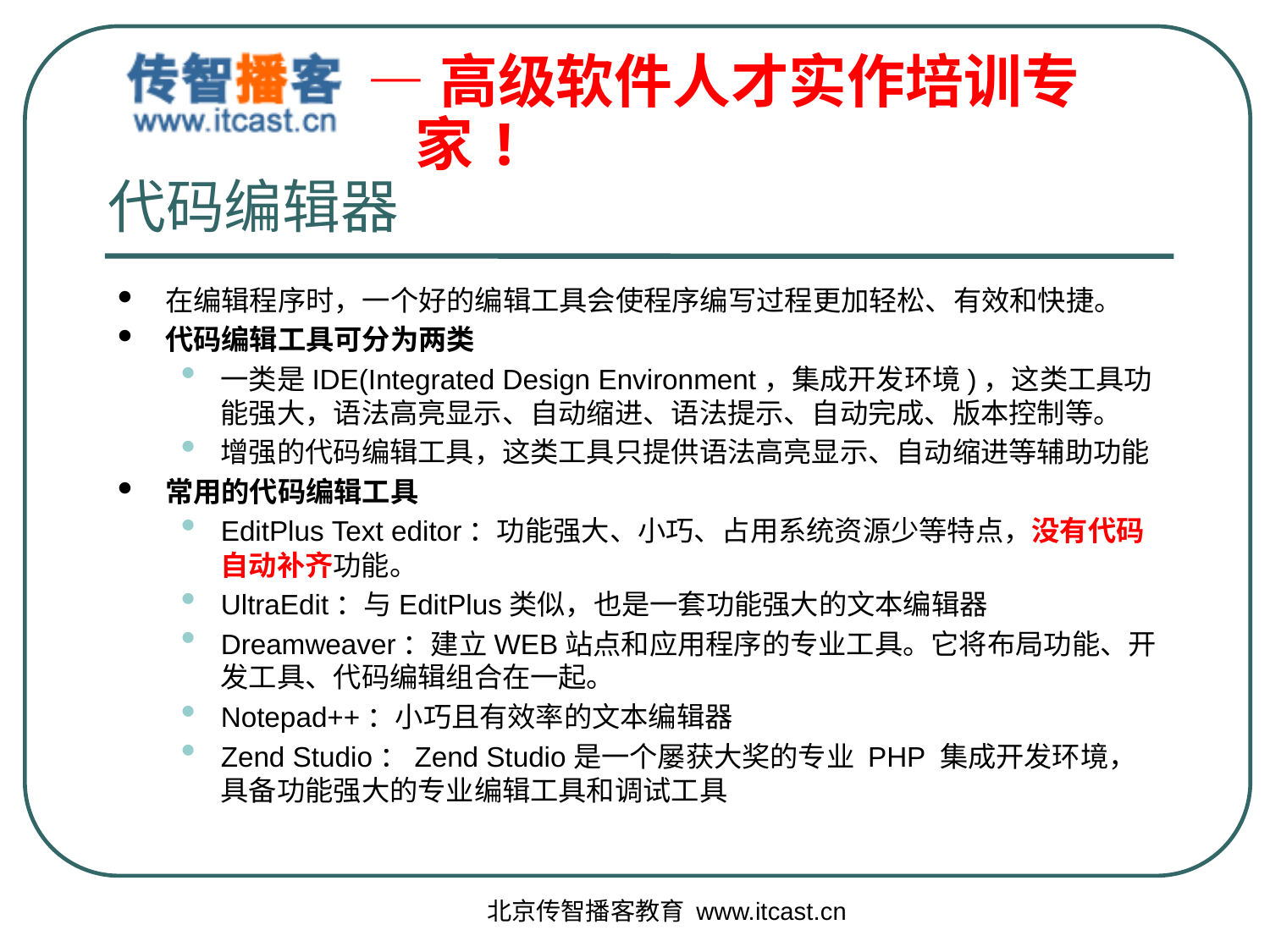

# 代码编辑器
在编辑程序时，一个好的编辑工具会使程序编写过程更加轻松、有效和快捷。
代码编辑工具可分为两类
一类是IDE(Integrated Design Environment，集成开发环境)，这类工具功能强大，语法高亮显示、自动缩进、语法提示、自动完成、版本控制等。
增强的代码编辑工具，这类工具只提供语法高亮显示、自动缩进等辅助功能
常用的代码编辑工具
EditPlus Text editor：功能强大、小巧、占用系统资源少等特点，没有代码自动补齐功能。
UltraEdit：与EditPlus类似，也是一套功能强大的文本编辑器
Dreamweaver：建立WEB站点和应用程序的专业工具。它将布局功能、开发工具、代码编辑组合在一起。
Notepad++：小巧且有效率的文本编辑器
Zend Studio：Zend Studio是一个屡获大奖的专业 PHP 集成开发环境，具备功能强大的专业编辑工具和调试工具